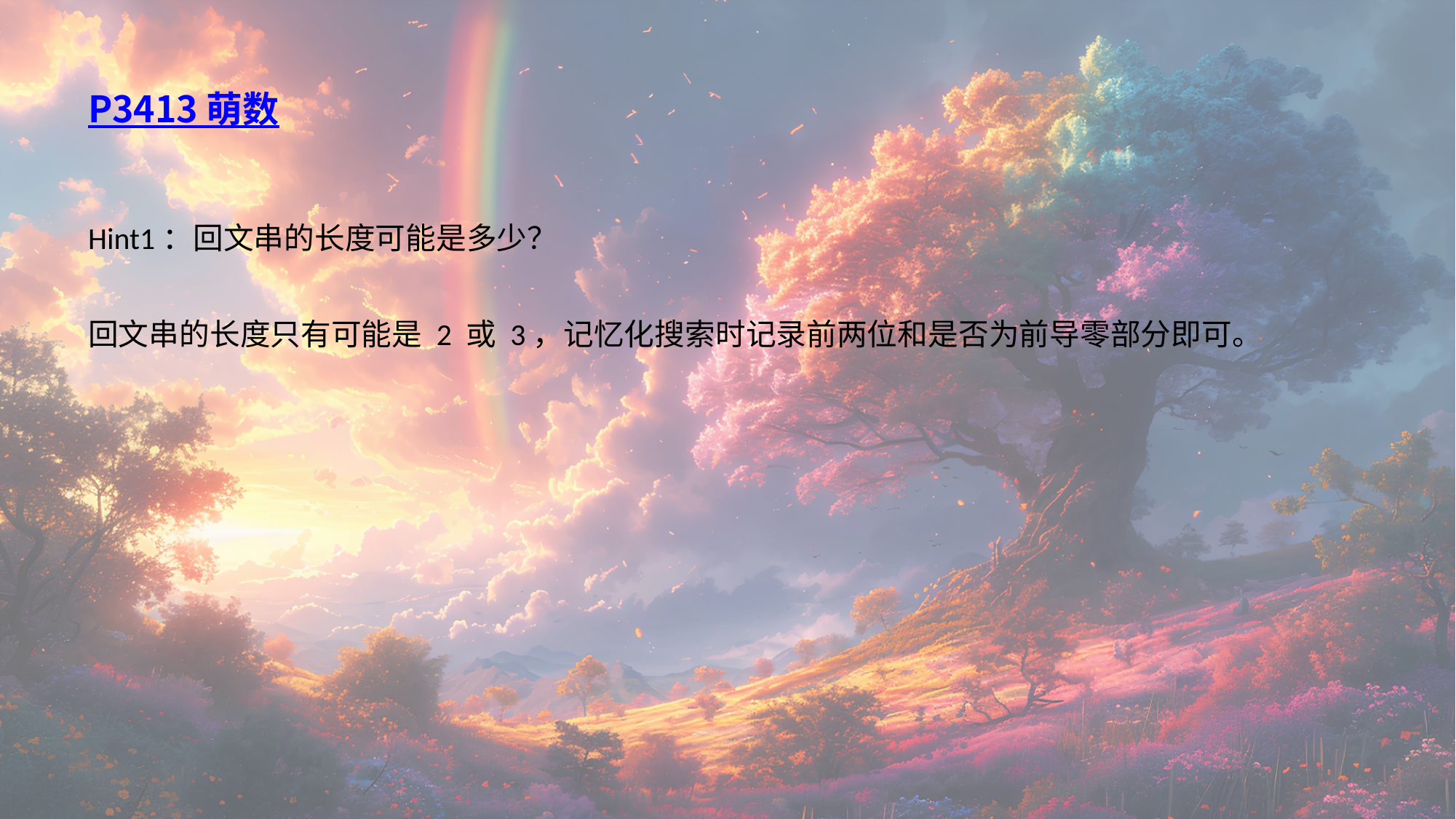

# P3413 萌数
Hint1：回文串的长度可能是多少？

回文串的长度只有可能是 2 或 3，记忆化搜索时记录前两位和是否为前导零部分即可。